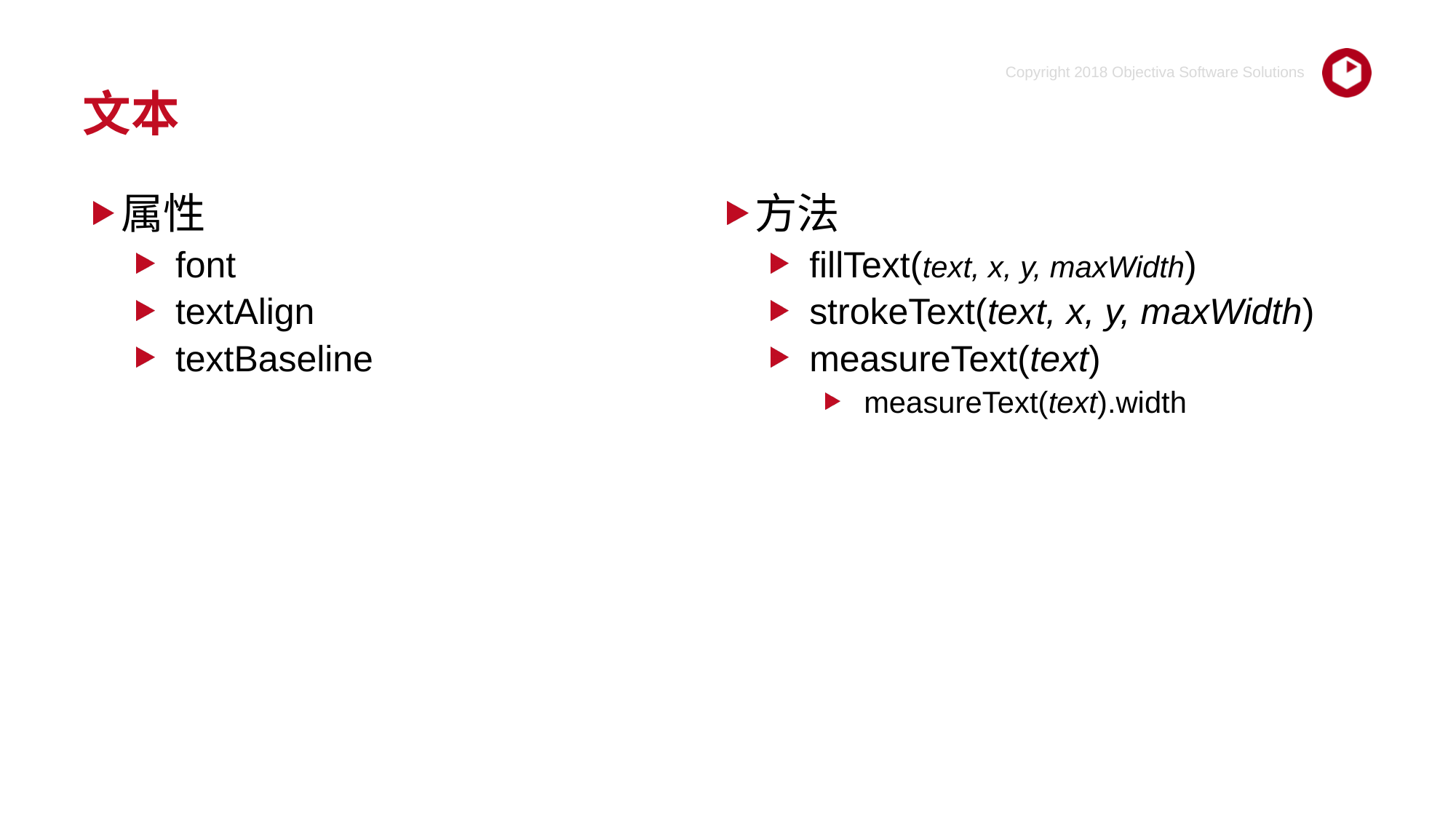

# 文本
属性
font
textAlign
textBaseline

方法
fillText(text, x, y, maxWidth)
strokeText(text, x, y, maxWidth)
measureText(text)
measureText(text).width